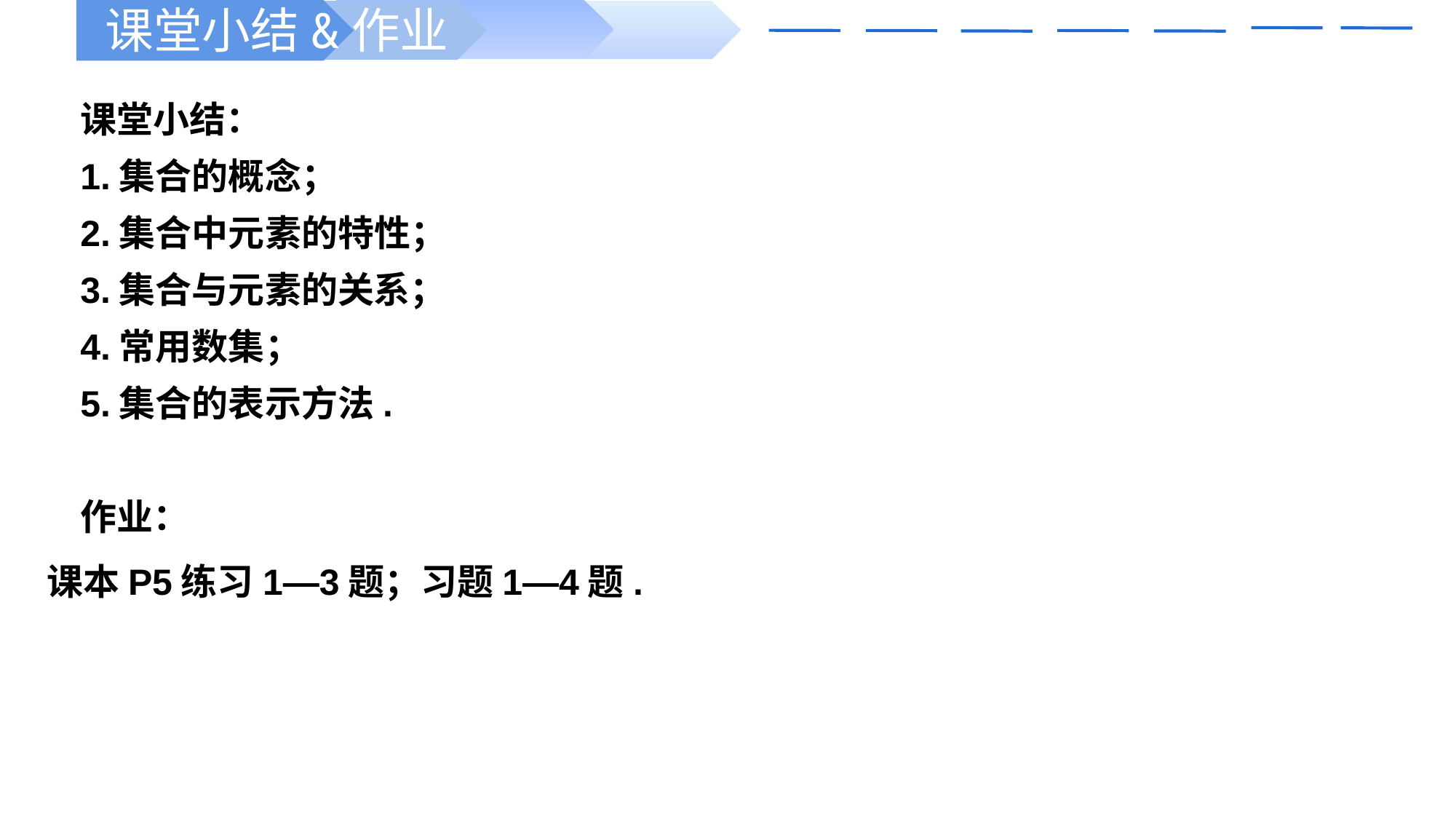

课堂小结&作业

课堂小结：
1.集合的概念；
2.集合中元素的特性；
3.集合与元素的关系；
4.常用数集；
5.集合的表示方法.

作业：

课本P5练习1—3题；习题1—4题.